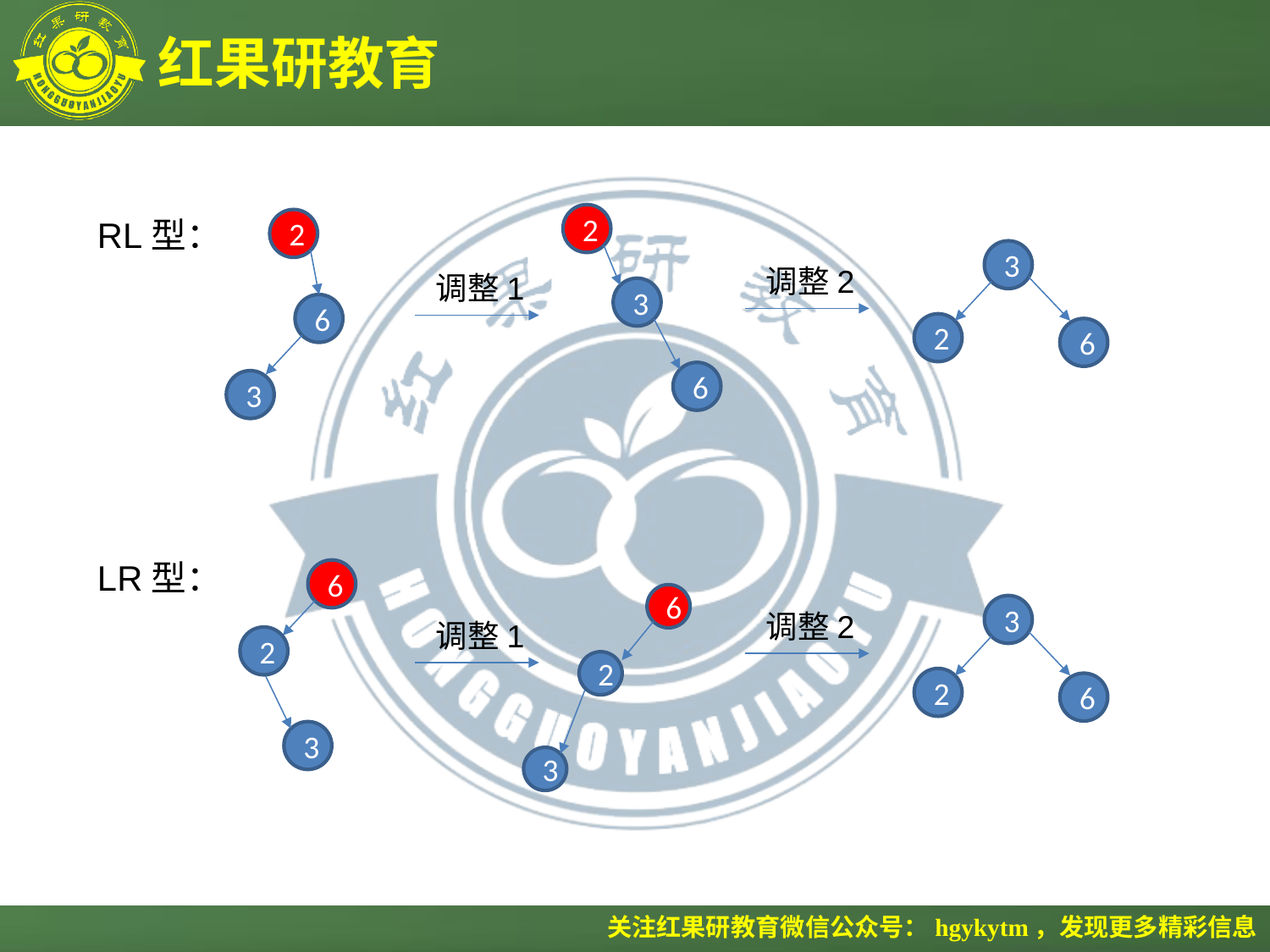

RL型：
2
2
3
调整2
调整1
3
6
2
6
6
3
LR型：
6
6
3
调整2
调整1
2
2
2
6
3
3